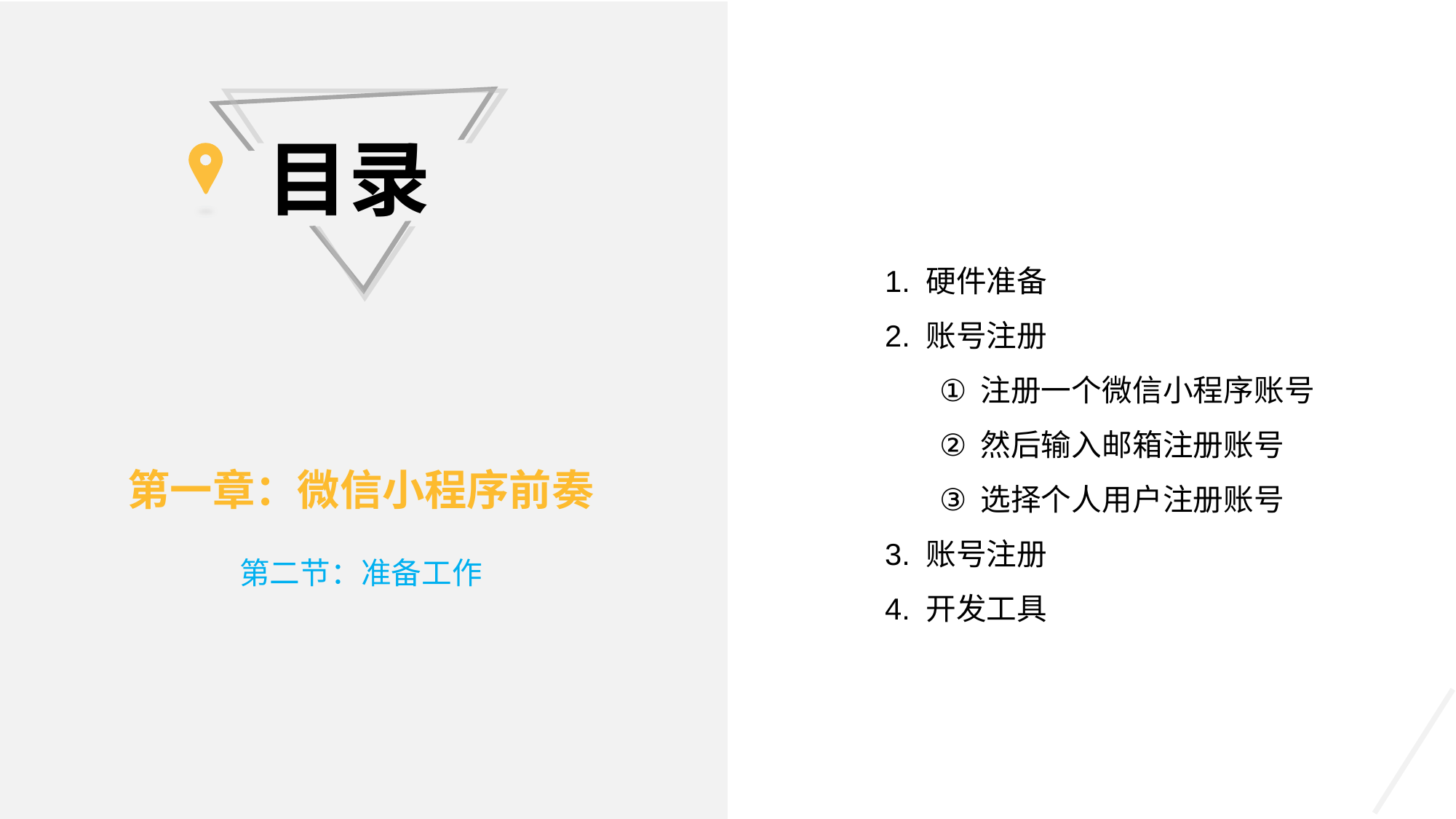

目录

硬件准备
账号注册
注册一个微信小程序账号
然后输入邮箱注册账号
选择个人用户注册账号
账号注册
开发工具
第一章：微信小程序前奏
第二节：准备工作